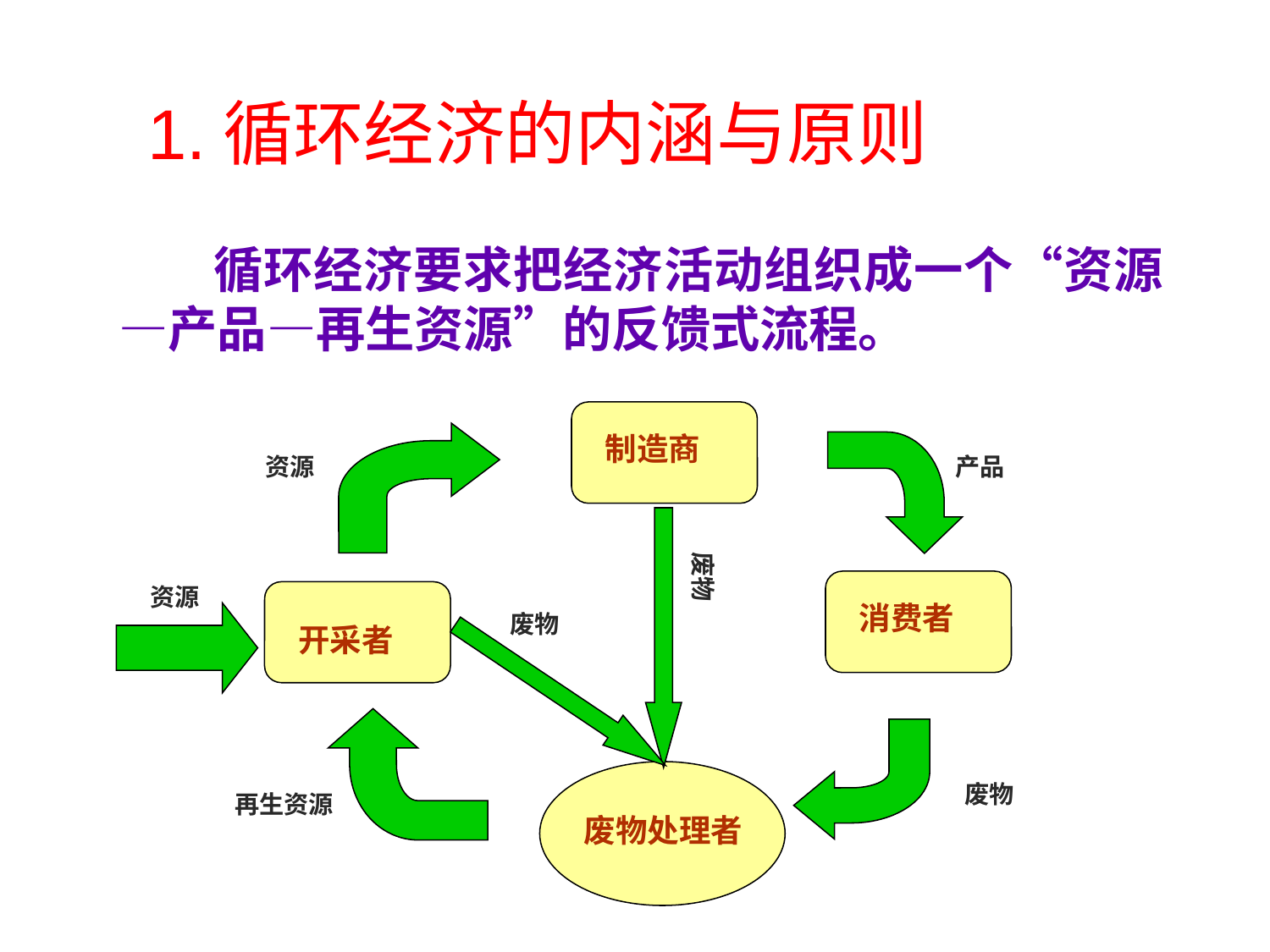

# 1.循环经济的内涵与原则
            循环经济要求把经济活动组织成一个“资源—产品—再生资源”的反馈式流程。

制造商

资源
产品

废物

资源

消费者

废物
开采者

废物
再生资源
废物处理者